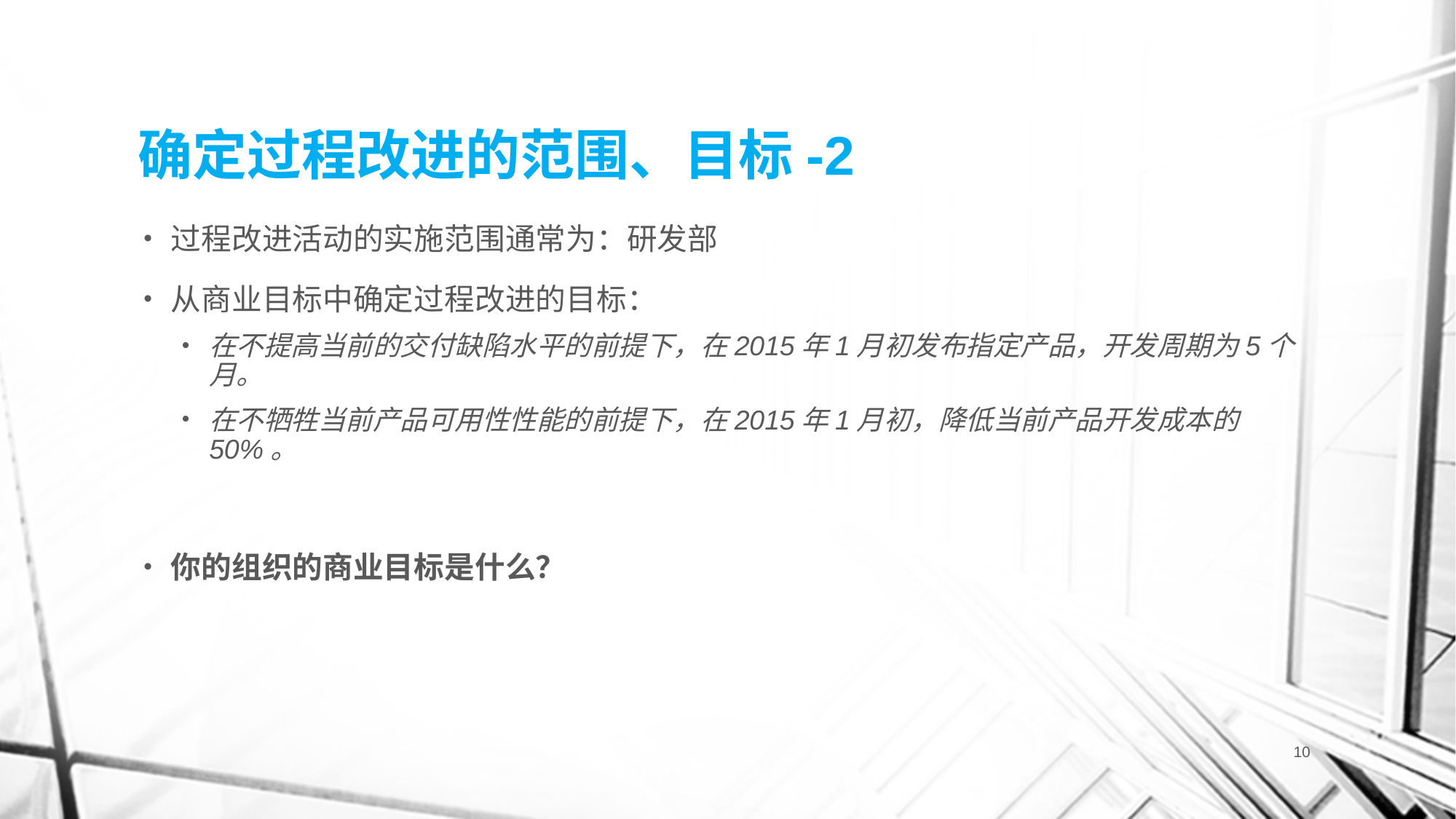

# 确定过程改进的范围、目标-2
过程改进活动的实施范围通常为：研发部
从商业目标中确定过程改进的目标：
在不提高当前的交付缺陷水平的前提下，在2015年1月初发布指定产品，开发周期为5个月。
在不牺牲当前产品可用性性能的前提下，在2015年1月初，降低当前产品开发成本的50%。

你的组织的商业目标是什么？

10